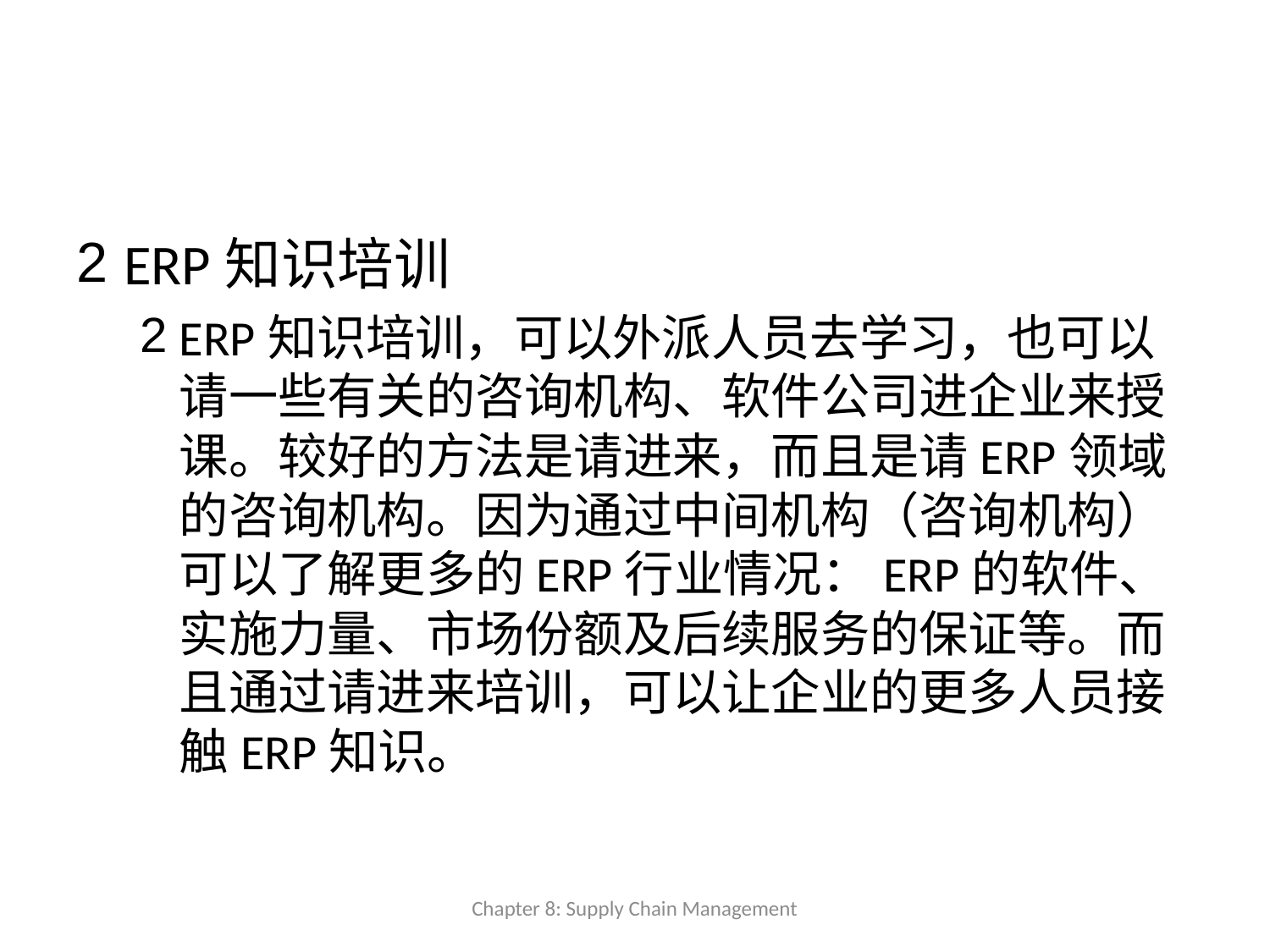

ERP知识培训
ERP知识培训，可以外派人员去学习，也可以请一些有关的咨询机构、软件公司进企业来授课。较好的方法是请进来，而且是请ERP领域的咨询机构。因为通过中间机构（咨询机构）可以了解更多的ERP行业情况：ERP的软件、实施力量、市场份额及后续服务的保证等。而且通过请进来培训，可以让企业的更多人员接触ERP知识。
Chapter 8: Supply Chain Management